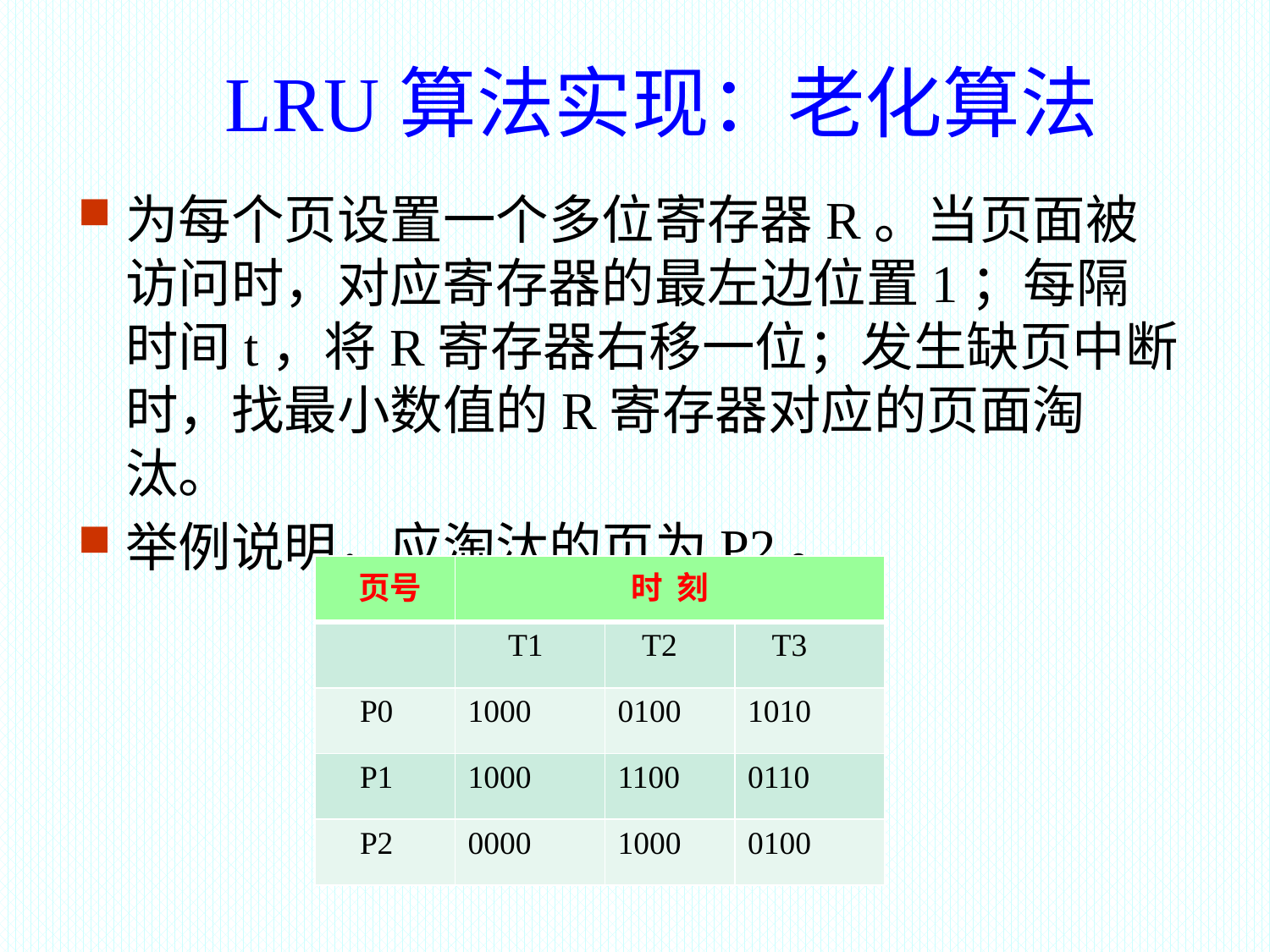

LRU算法实现：老化算法
为每个页设置一个多位寄存器R。当页面被访问时，对应寄存器的最左边位置1；每隔时间t，将R寄存器右移一位；发生缺页中断时，找最小数值的R寄存器对应的页面淘汰。
举例说明，应淘汰的页为P2。
| 页号 | 时 刻 |  |  |
| --- | --- | --- | --- |
|  | T1 | T2 | T3 |
| P0 | 1000 | 0100 | 1010 |
| P1 | 1000 | 1100 | 0110 |
| P2 | 0000 | 1000 | 0100 |